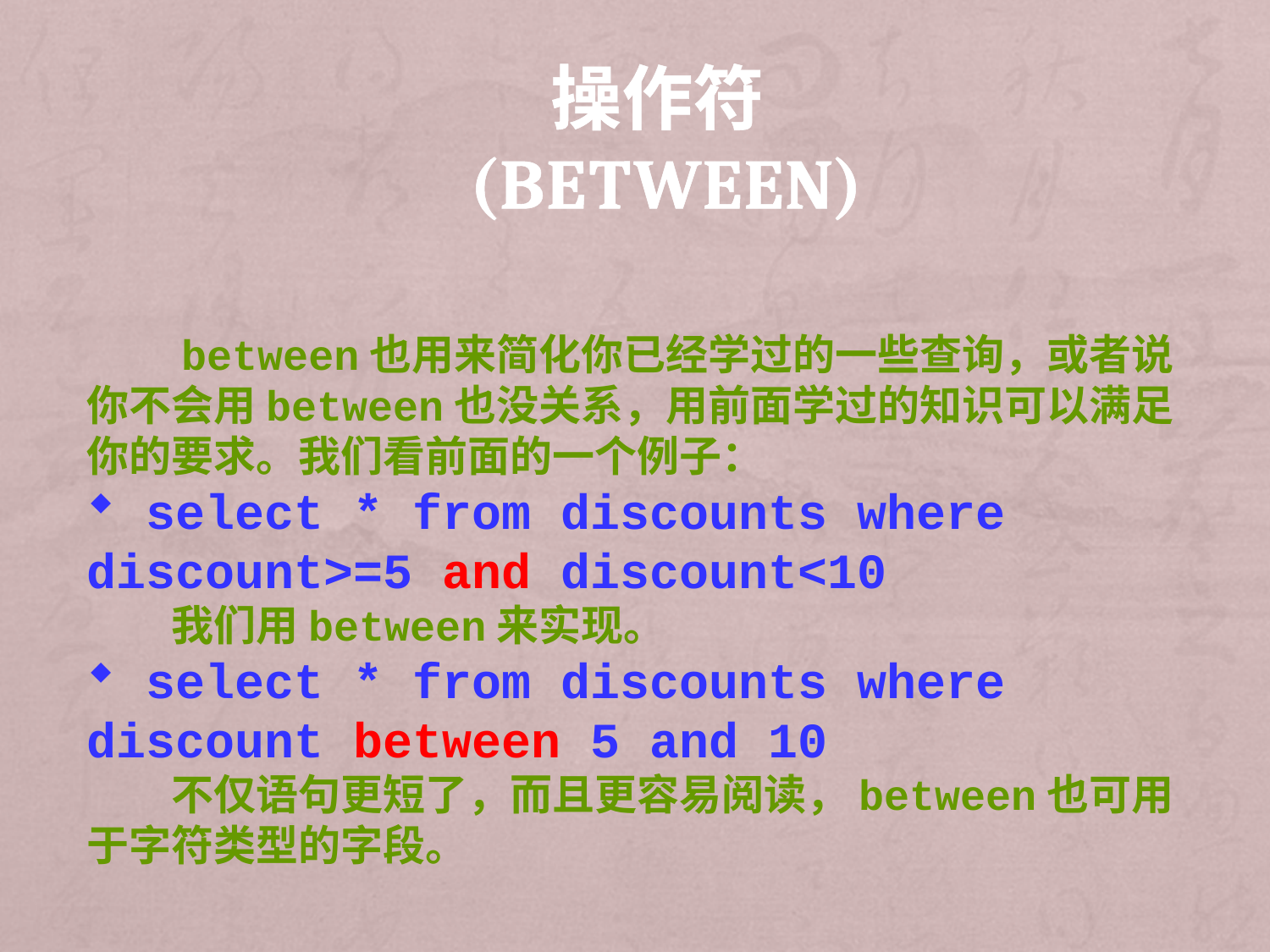

# 操作符(between)
　　between也用来简化你已经学过的一些查询，或者说你不会用between也没关系，用前面学过的知识可以满足你的要求。我们看前面的一个例子：
 select * from discounts where discount>=5 and discount<10
　　我们用between来实现。
 select * from discounts where discount between 5 and 10
　　不仅语句更短了，而且更容易阅读，between也可用于字符类型的字段。